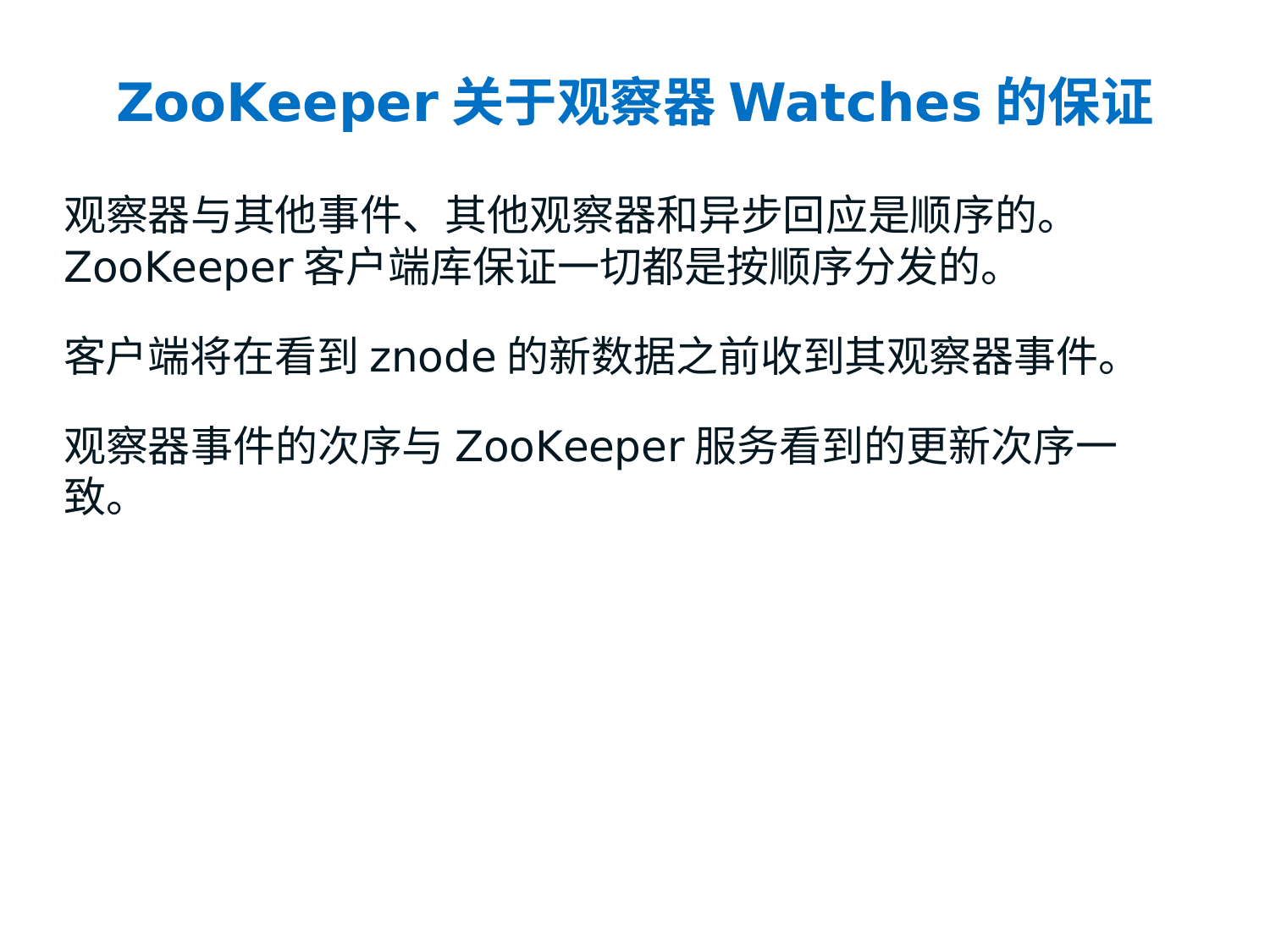

# ZooKeeper关于观察器Watches的保证
观察器与其他事件、其他观察器和异步回应是顺序的。
ZooKeeper客户端库保证一切都是按顺序分发的。

客户端将在看到znode的新数据之前收到其观察器事件。

观察器事件的次序与ZooKeeper服务看到的更新次序一致。